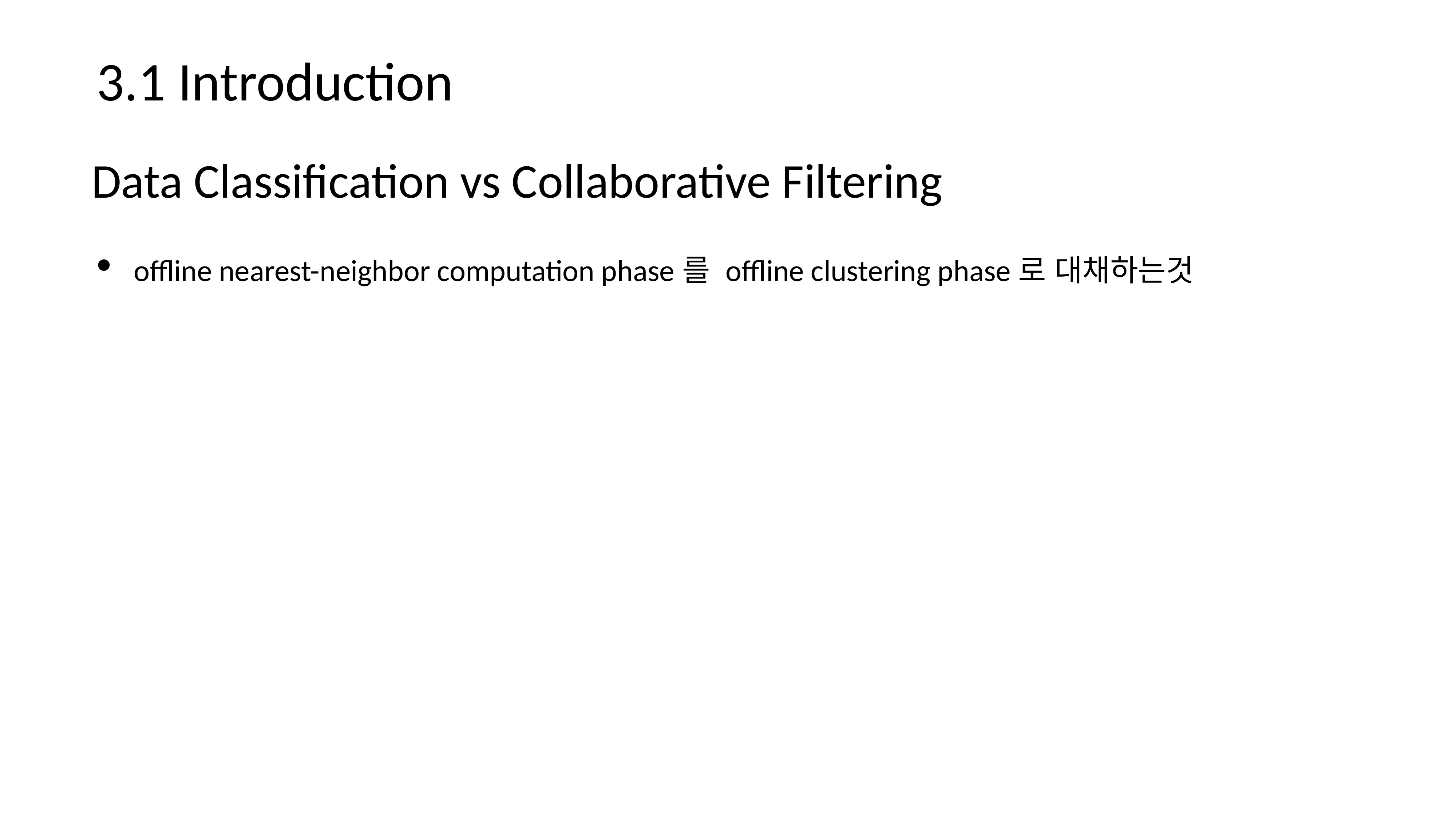

3.1 Introduction
# Data Classification vs Collaborative Filtering
 offline nearest-neighbor computation phase를 offline clustering phase로 대채하는것